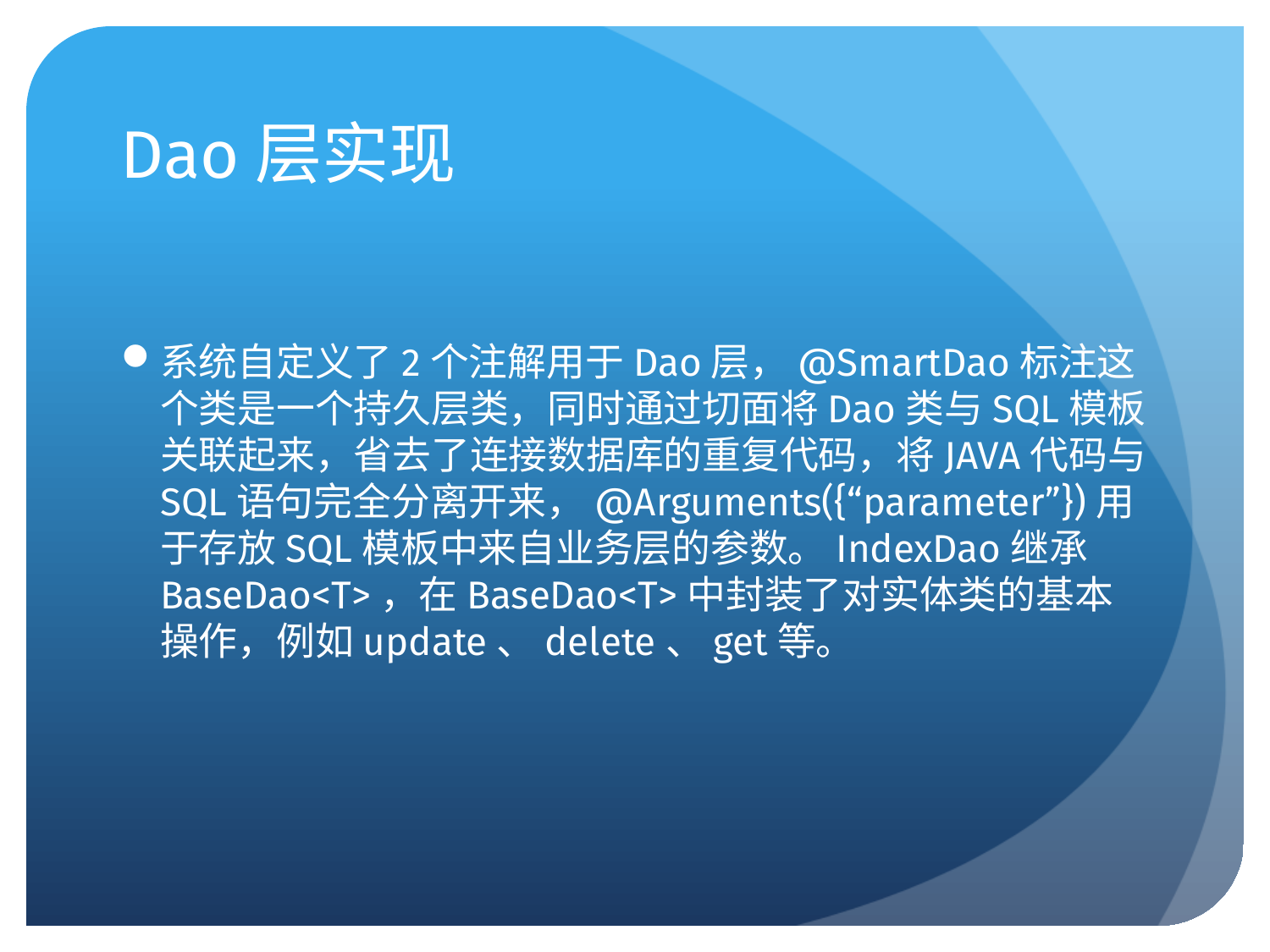

# Dao层实现
系统自定义了2个注解用于Dao层，@SmartDao标注这个类是一个持久层类，同时通过切面将Dao类与SQL模板关联起来，省去了连接数据库的重复代码，将JAVA代码与SQL语句完全分离开来，@Arguments({“parameter”})用于存放SQL模板中来自业务层的参数。IndexDao继承BaseDao<T>，在BaseDao<T>中封装了对实体类的基本操作，例如update、delete、get等。